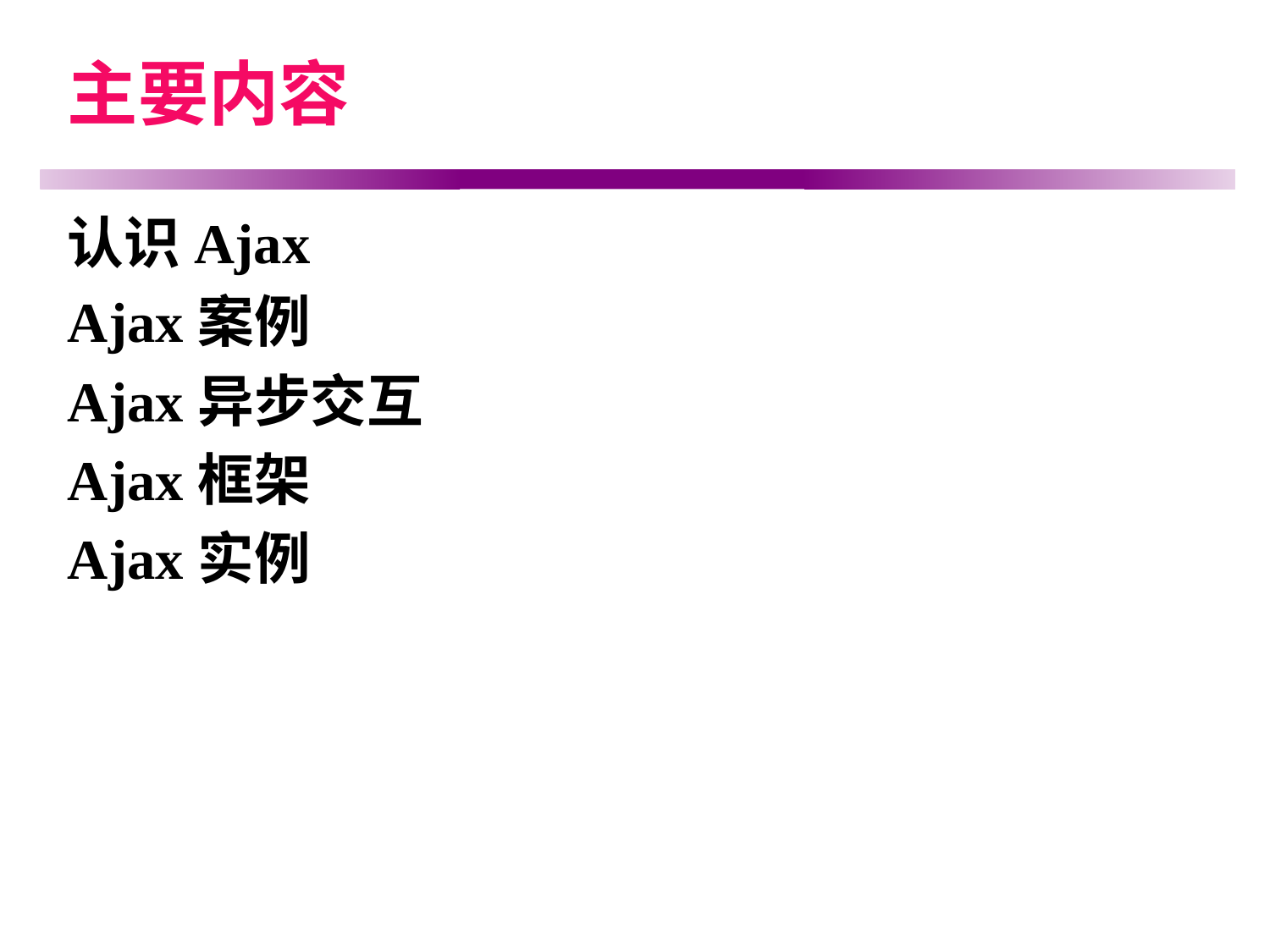

# 主要内容
认识Ajax
Ajax案例
Ajax异步交互
Ajax框架
Ajax实例